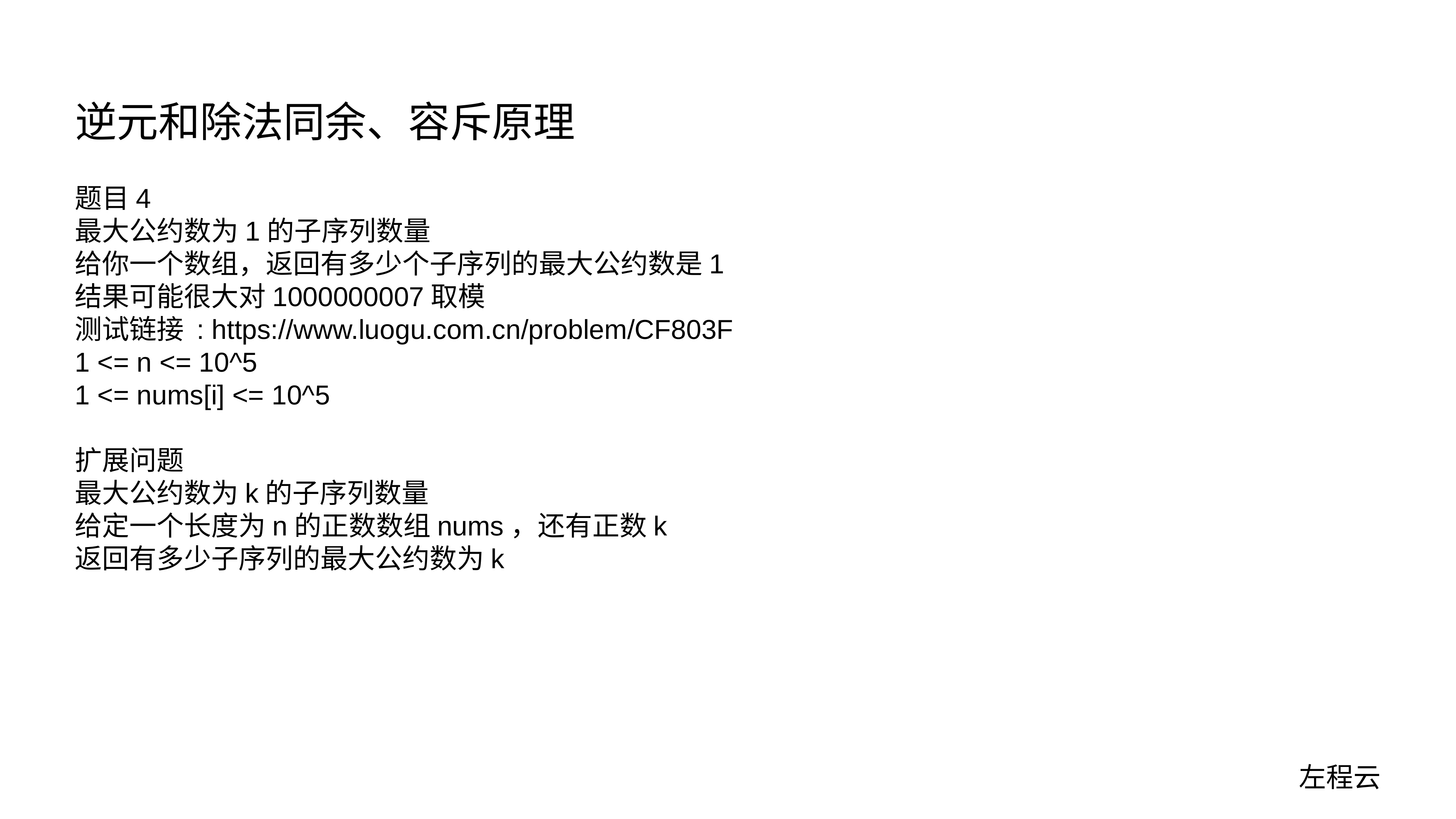

# 逆元和除法同余、容斥原理
题目4
最大公约数为1的子序列数量
给你一个数组，返回有多少个子序列的最大公约数是1
结果可能很大对1000000007取模
测试链接 : https://www.luogu.com.cn/problem/CF803F
1 <= n <= 10^5
1 <= nums[i] <= 10^5

扩展问题
最大公约数为k的子序列数量
给定一个长度为n的正数数组nums，还有正数k
返回有多少子序列的最大公约数为k
左程云